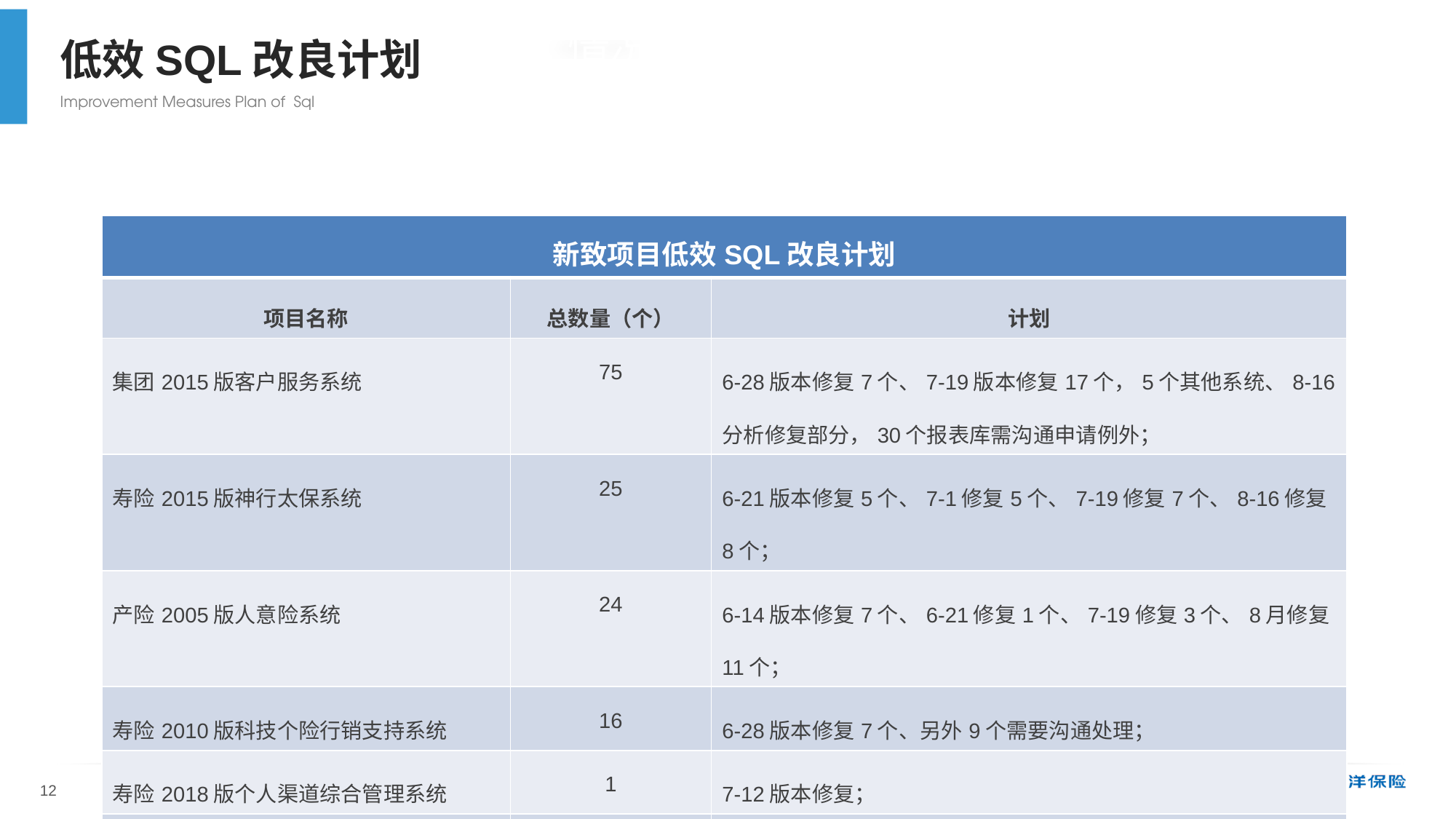

低效SQL改良计划
Improvement Measures Plan of  Sql
情况
| 新致项目低效SQL改良计划 |  |  |
| --- | --- | --- |
| 项目名称 | 总数量（个） | 计划 |
| 集团2015版客户服务系统 | 75 | 6-28版本修复7个、7-19版本修复17个，5个其他系统、8-16分析修复部分，30个报表库需沟通申请例外； |
| 寿险2015版神行太保系统 | 25 | 6-21版本修复5个、7-1修复5个、7-19修复7个、8-16修复8个； |
| 产险2005版人意险系统 | 24 | 6-14版本修复7个、6-21修复1个、7-19修复3个、8月修复11个； |
| 寿险2010版科技个险行销支持系统 | 16 | 6-28版本修复7个、另外9个需要沟通处理； |
| 寿险2018版个人渠道综合管理系统 | 1 | 7-12版本修复； |
| 合计 | 141 |  |